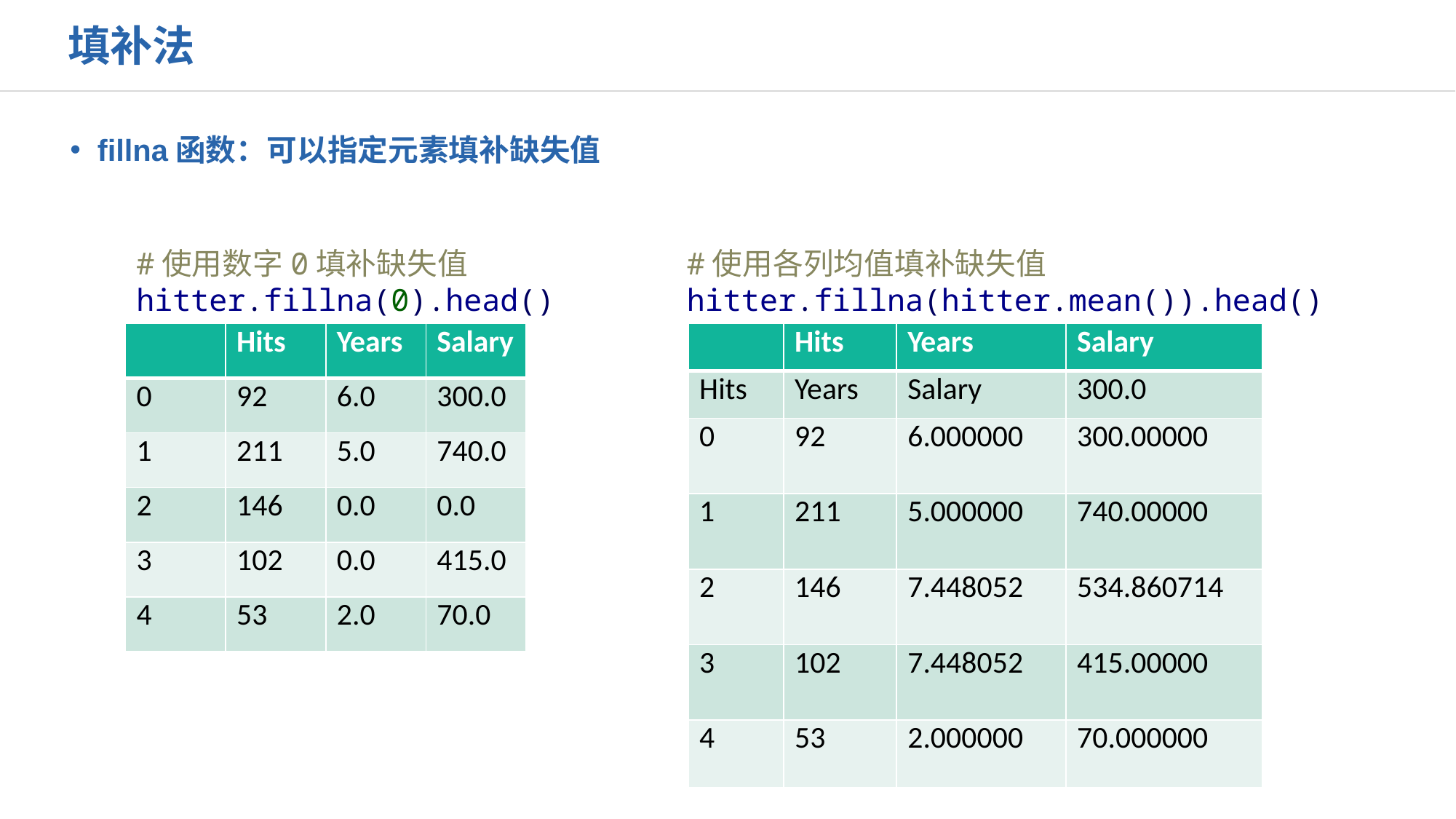

填补法
fillna函数：可以指定元素填补缺失值

#使用数字0填补缺失值
hitter.fillna(0).head()
#使用各列均值填补缺失值
hitter.fillna(hitter.mean()).head()
|  | Hits | Years | Salary |
| --- | --- | --- | --- |
| 0 | 92 | 6.0 | 300.0 |
| 1 | 211 | 5.0 | 740.0 |
| 2 | 146 | 0.0 | 0.0 |
| 3 | 102 | 0.0 | 415.0 |
| 4 | 53 | 2.0 | 70.0 |
|  | Hits | Years | Salary |
| --- | --- | --- | --- |
| Hits | Years | Salary | 300.0 |
| 0 | 92 | 6.000000 | 300.00000 |
| 1 | 211 | 5.000000 | 740.00000 |
| 2 | 146 | 7.448052 | 534.860714 |
| 3 | 102 | 7.448052 | 415.00000 |
| 4 | 53 | 2.000000 | 70.000000 |